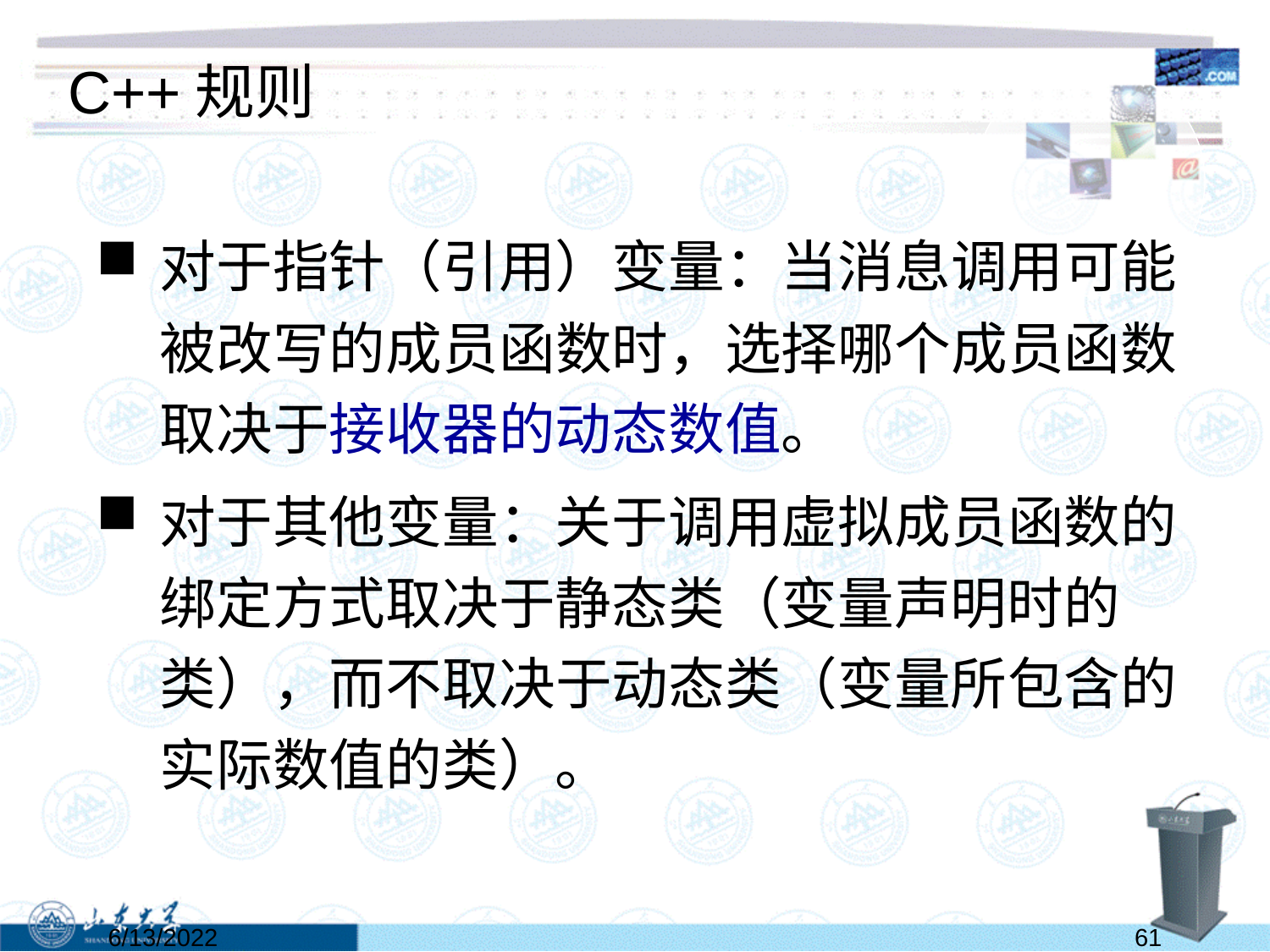

# C++规则
对于指针（引用）变量：当消息调用可能被改写的成员函数时，选择哪个成员函数取决于接收器的动态数值。
对于其他变量：关于调用虚拟成员函数的绑定方式取决于静态类（变量声明时的类），而不取决于动态类（变量所包含的实际数值的类）。
6/13/2022
61